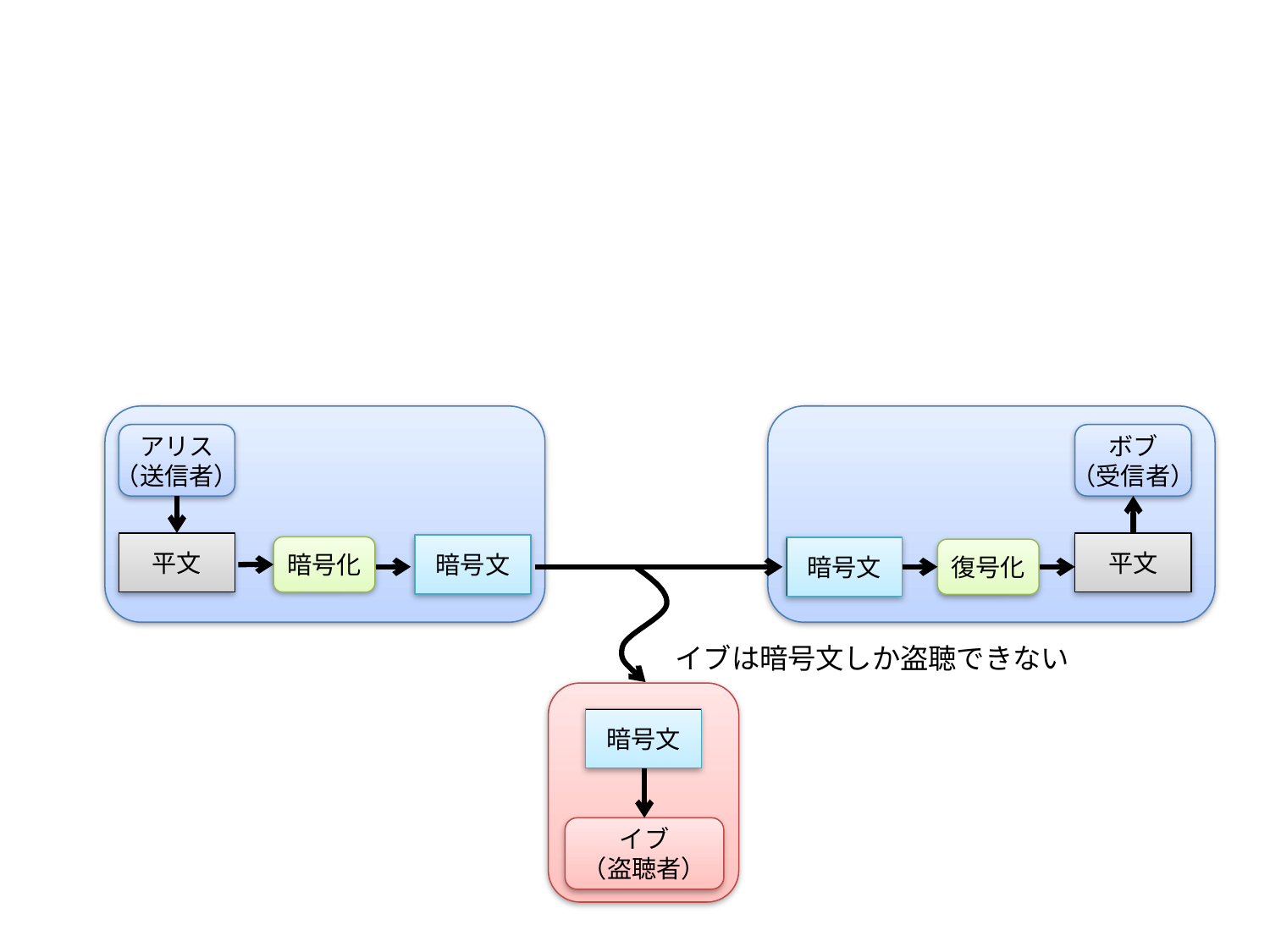

アリス
（送信者）
平文
暗号文
暗号化

ボブ
（受信者）
平文
暗号文
復号化

イブ
（盗聴者）
イブは暗号文しか盗聴できない
暗号文